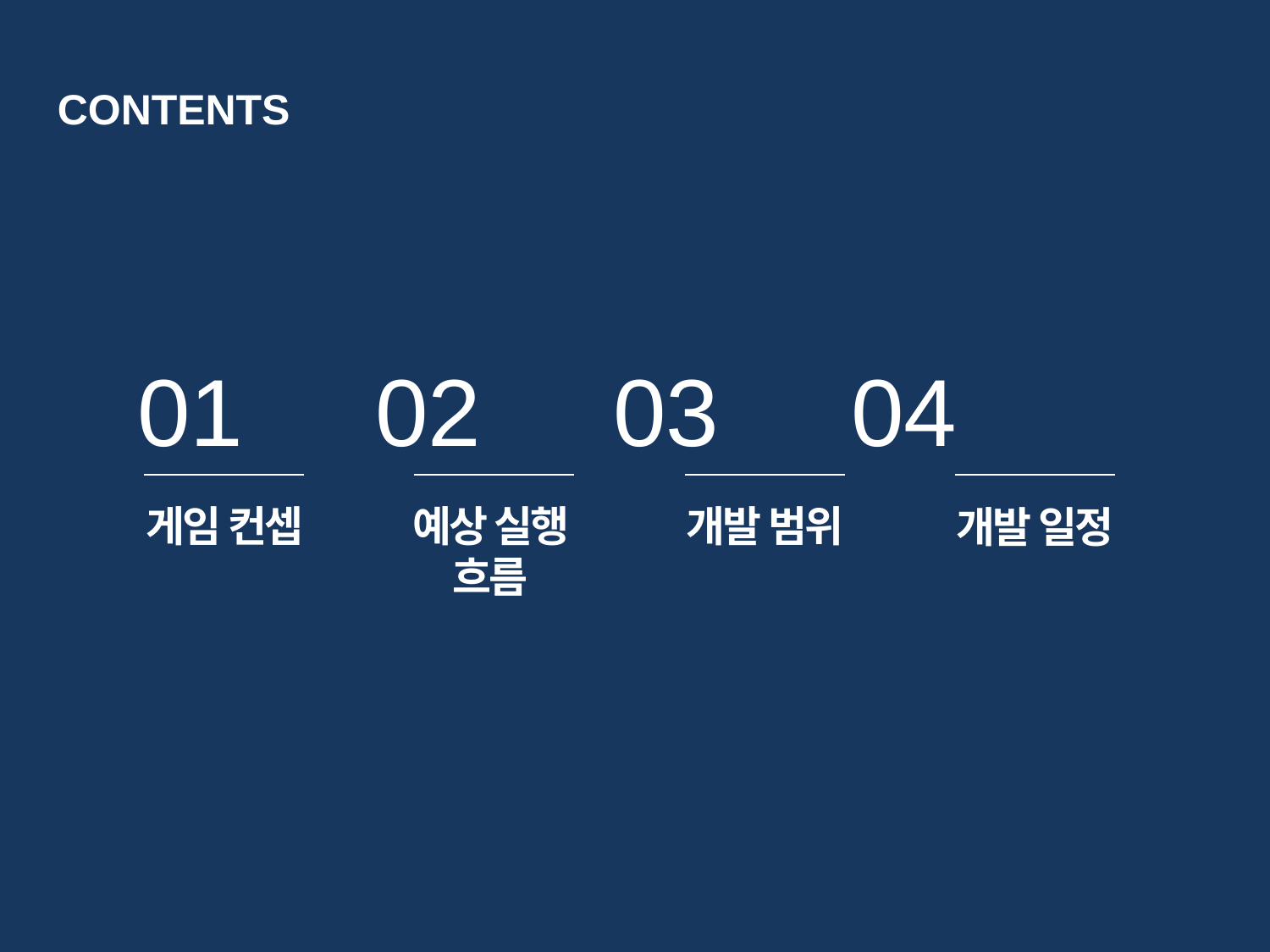

CONTENTS
01     02     03     04
게임 컨셉
예상 실행 흐름
개발 범위
개발 일정